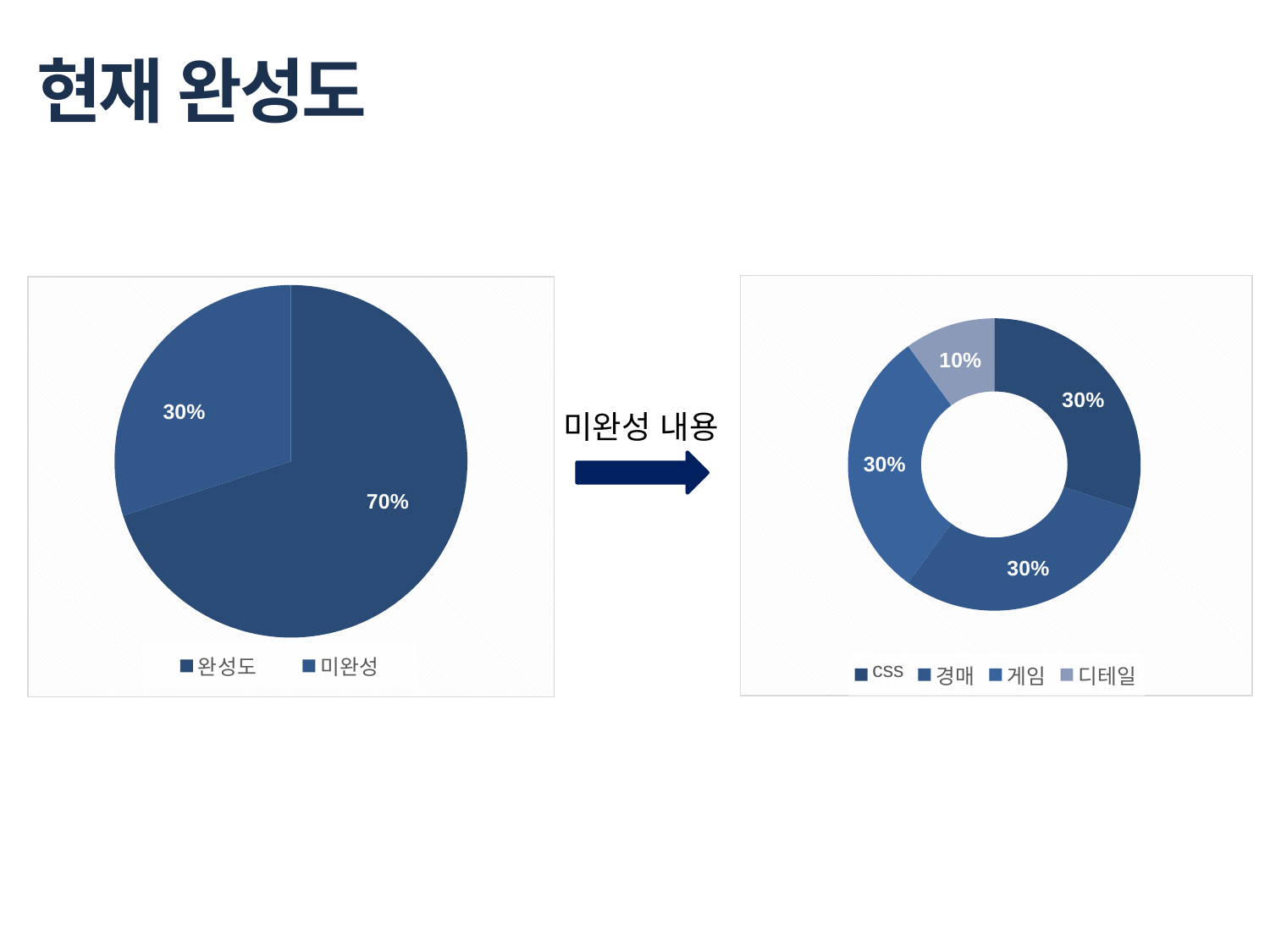

# 현재 완성도

### Chart

| Category | 열1 |
|---|---|
| css | 30.0 |
| 경매 | 30.0 |
| 게임 | 30.0 |
| 디테일 | 10.0 |

### Chart

| Category | 열1 |
|---|---|
| 완성도 | 70.0 |
| 미완성 | 30.0 |
미완성 내용